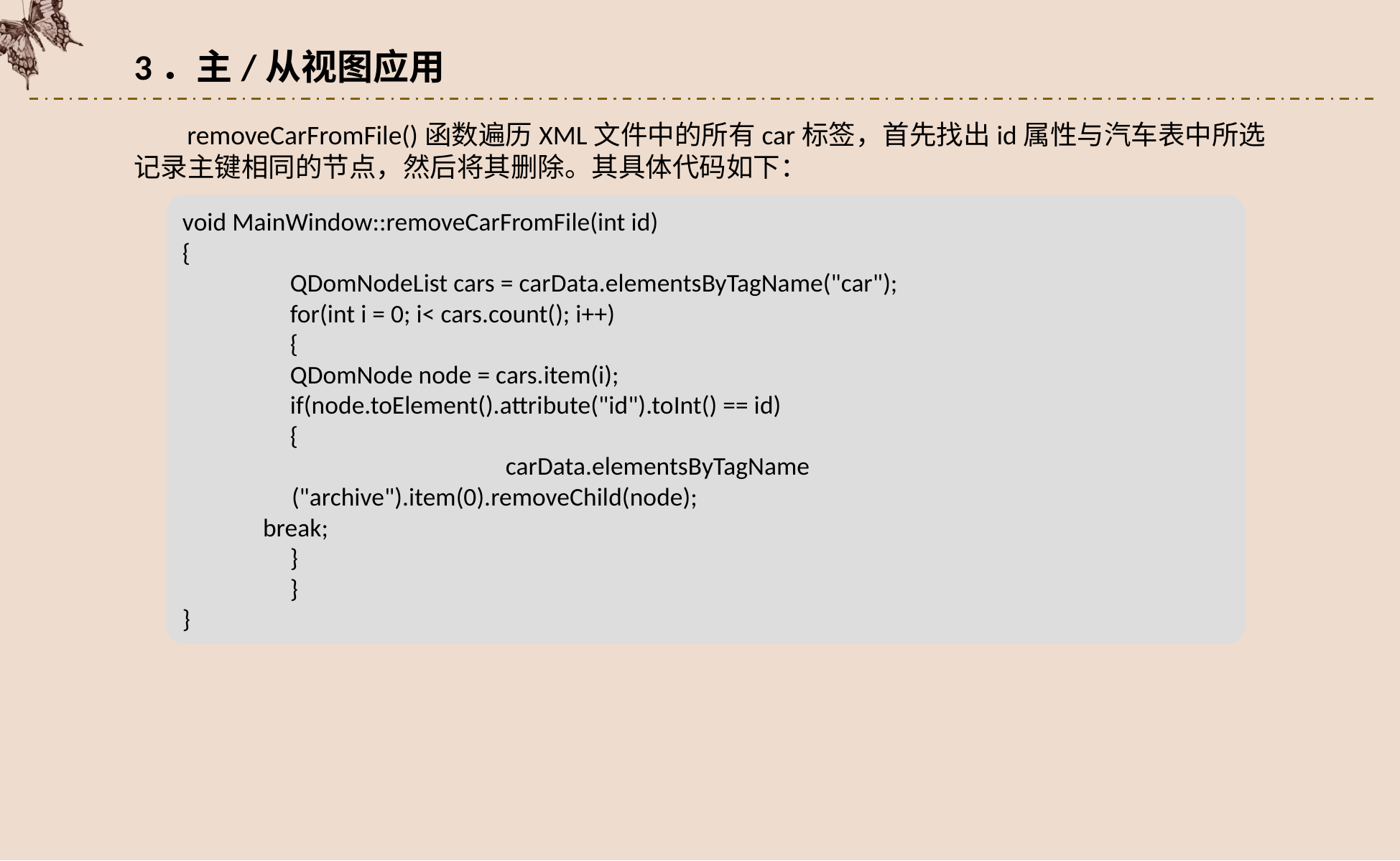

3．主/从视图应用
removeCarFromFile()函数遍历XML文件中的所有car标签，首先找出id属性与汽车表中所选记录主键相同的节点，然后将其删除。其具体代码如下：
void MainWindow::removeCarFromFile(int id)
{
    	QDomNodeList cars = carData.elementsByTagName("car");
    	for(int i = 0; i< cars.count(); i++)
    	{
      	QDomNode node = cars.item(i);
        	if(node.toElement().attribute("id").toInt() == id)
        	{
			carData.elementsByTagName
                   ("archive").item(0).removeChild(node);
              break;
      	}
   	}
}